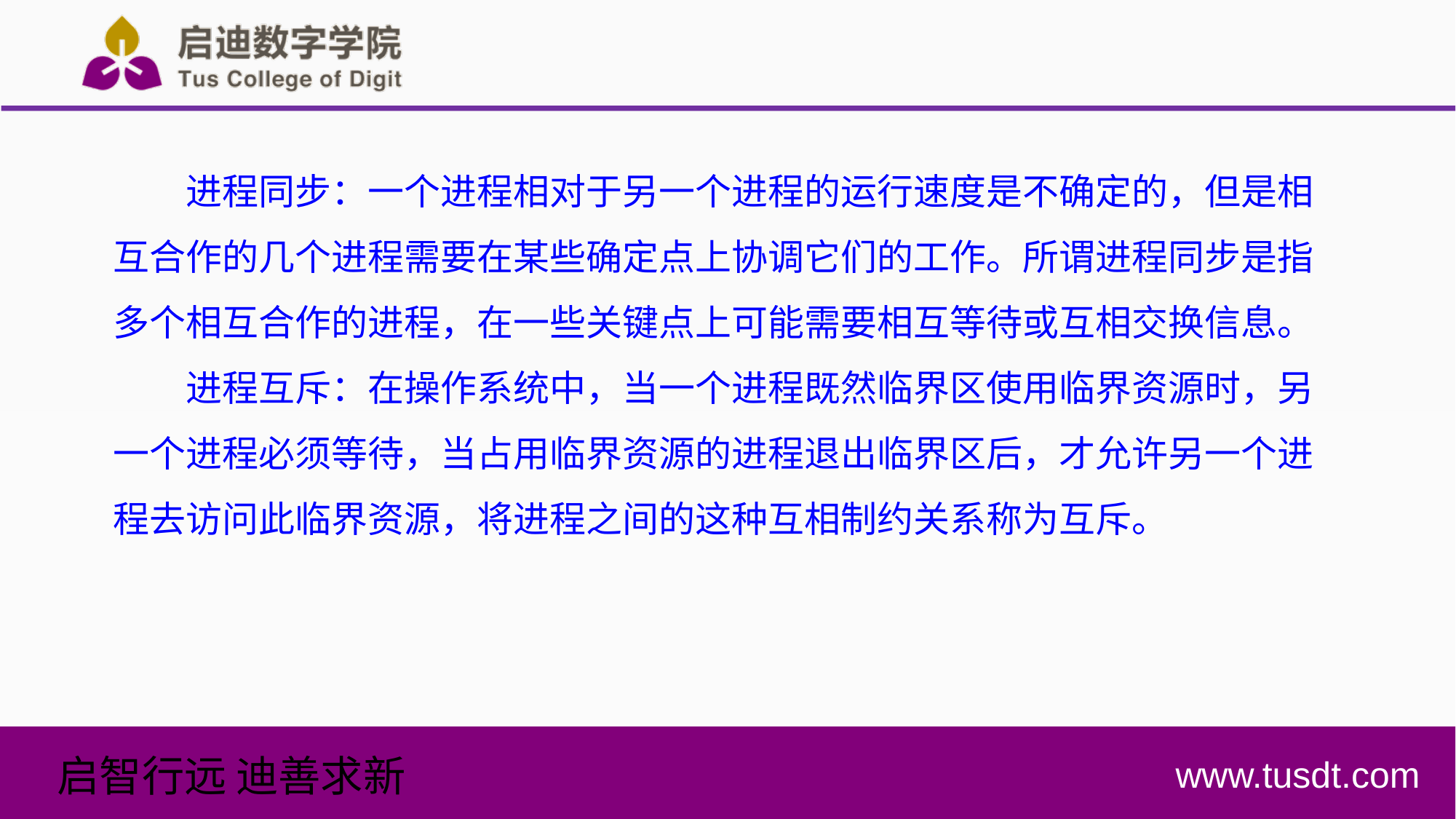

进程同步：一个进程相对于另一个进程的运行速度是不确定的，但是相互合作的几个进程需要在某些确定点上协调它们的工作。所谓进程同步是指多个相互合作的进程，在一些关键点上可能需要相互等待或互相交换信息。
进程互斥：在操作系统中，当一个进程既然临界区使用临界资源时，另一个进程必须等待，当占用临界资源的进程退出临界区后，才允许另一个进程去访问此临界资源，将进程之间的这种互相制约关系称为互斥。